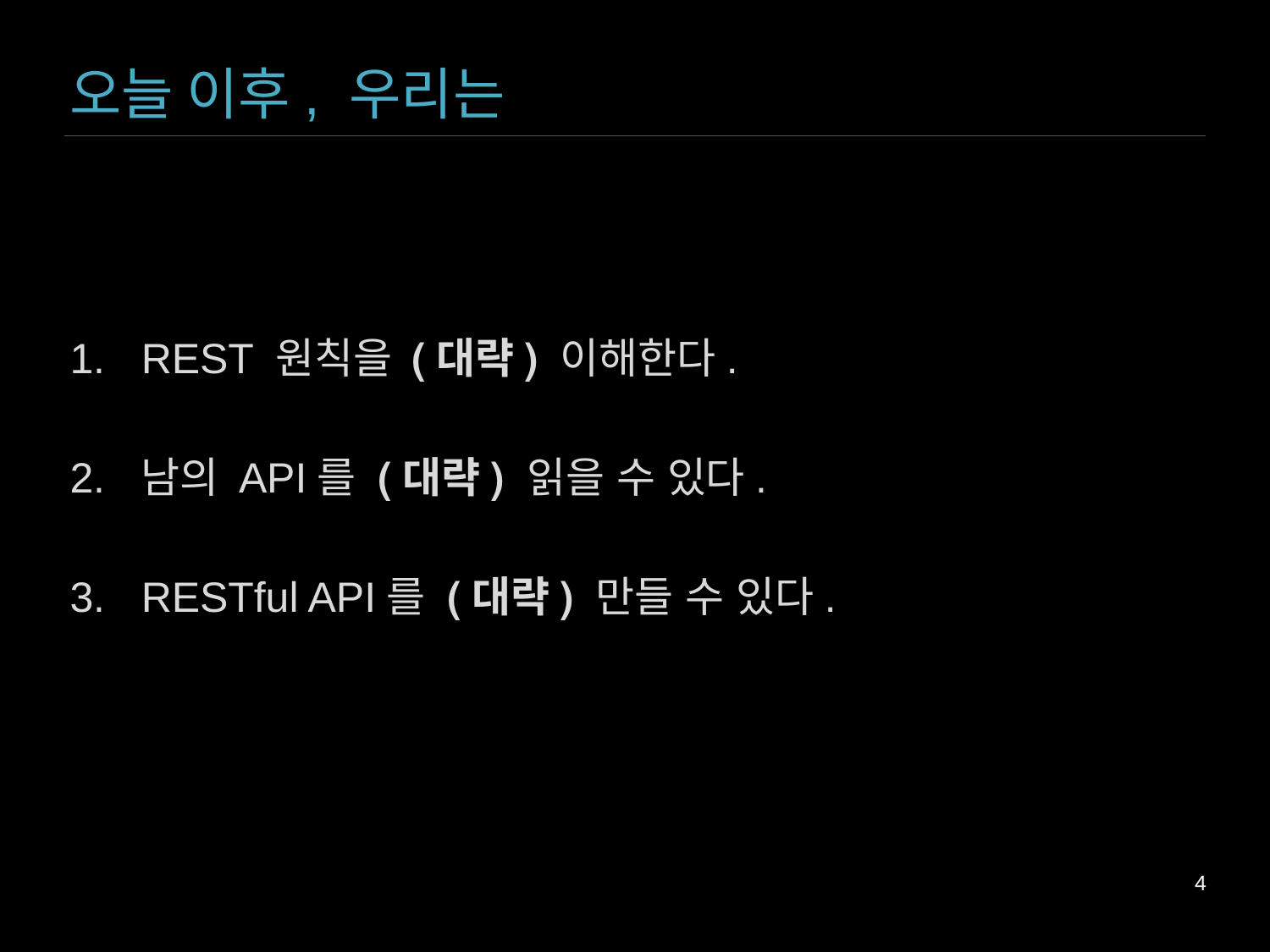

# 오늘 이후, 우리는
REST 원칙을 (대략) 이해한다.

남의 API를 (대략) 읽을 수 있다.

RESTful API를 (대략) 만들 수 있다.
4